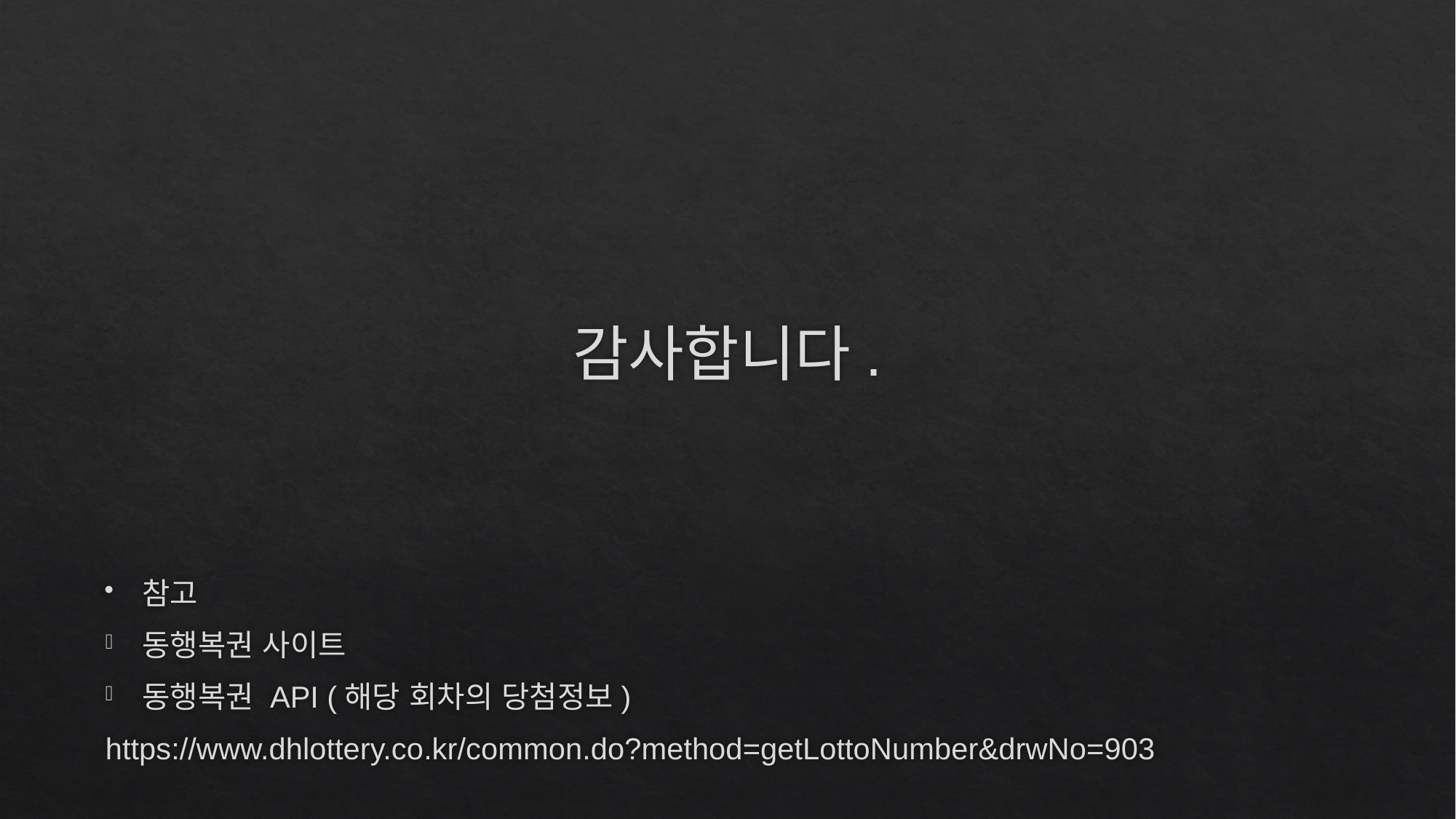

# 감사합니다.
참고
동행복권 사이트
동행복권 API (해당 회차의 당첨정보)
https://www.dhlottery.co.kr/common.do?method=getLottoNumber&drwNo=903